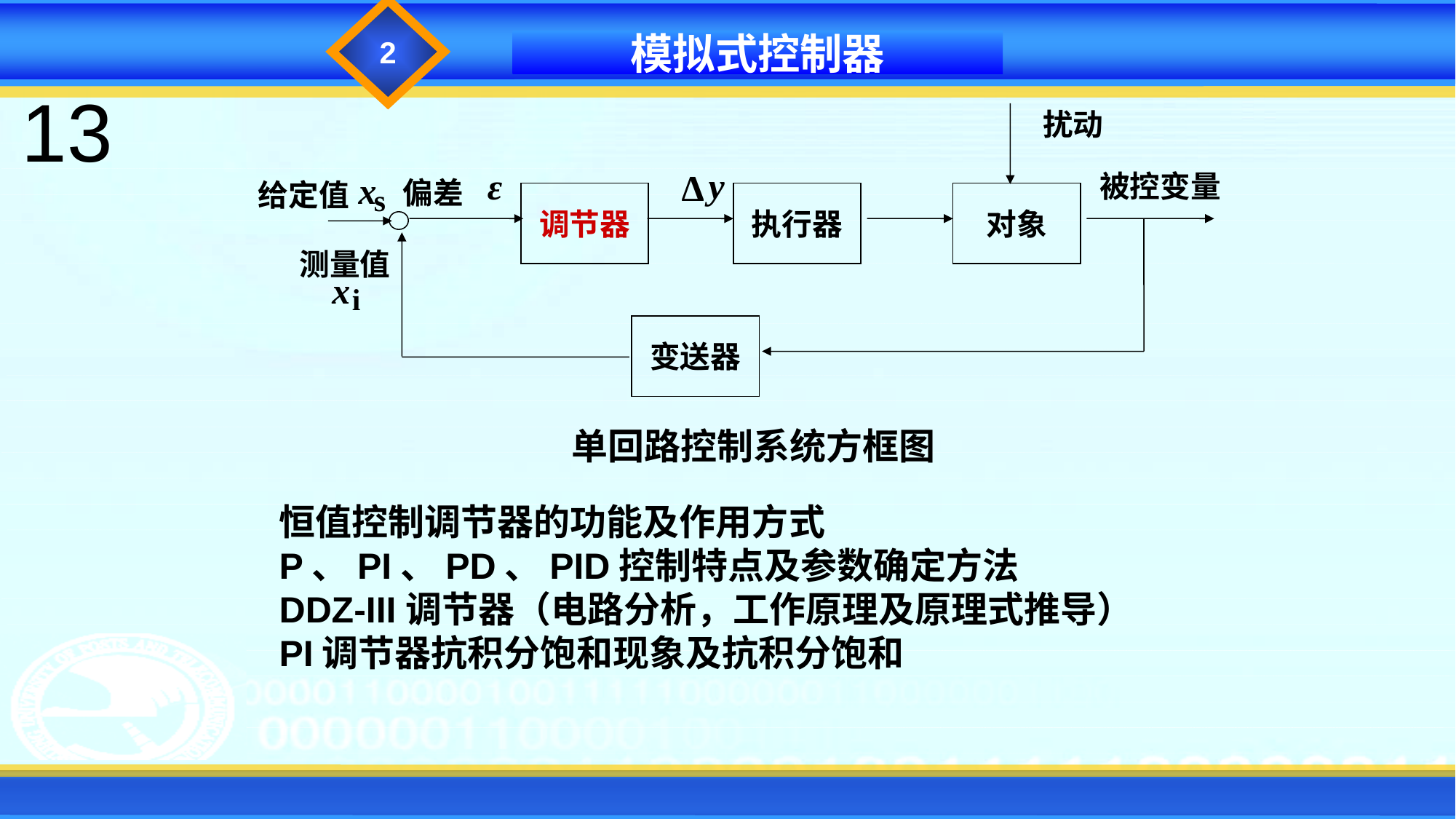

2
模拟式控制器
13

扰动
y
∆
ε

x
s
被控变量
偏差
执行器
对象
给定值
调节器

测量值
x
i
变送器

 单回路控制系统方框图
恒值控制调节器的功能及作用方式
P、PI、PD、PID控制特点及参数确定方法
DDZ-III调节器（电路分析，工作原理及原理式推导）
PI调节器抗积分饱和现象及抗积分饱和